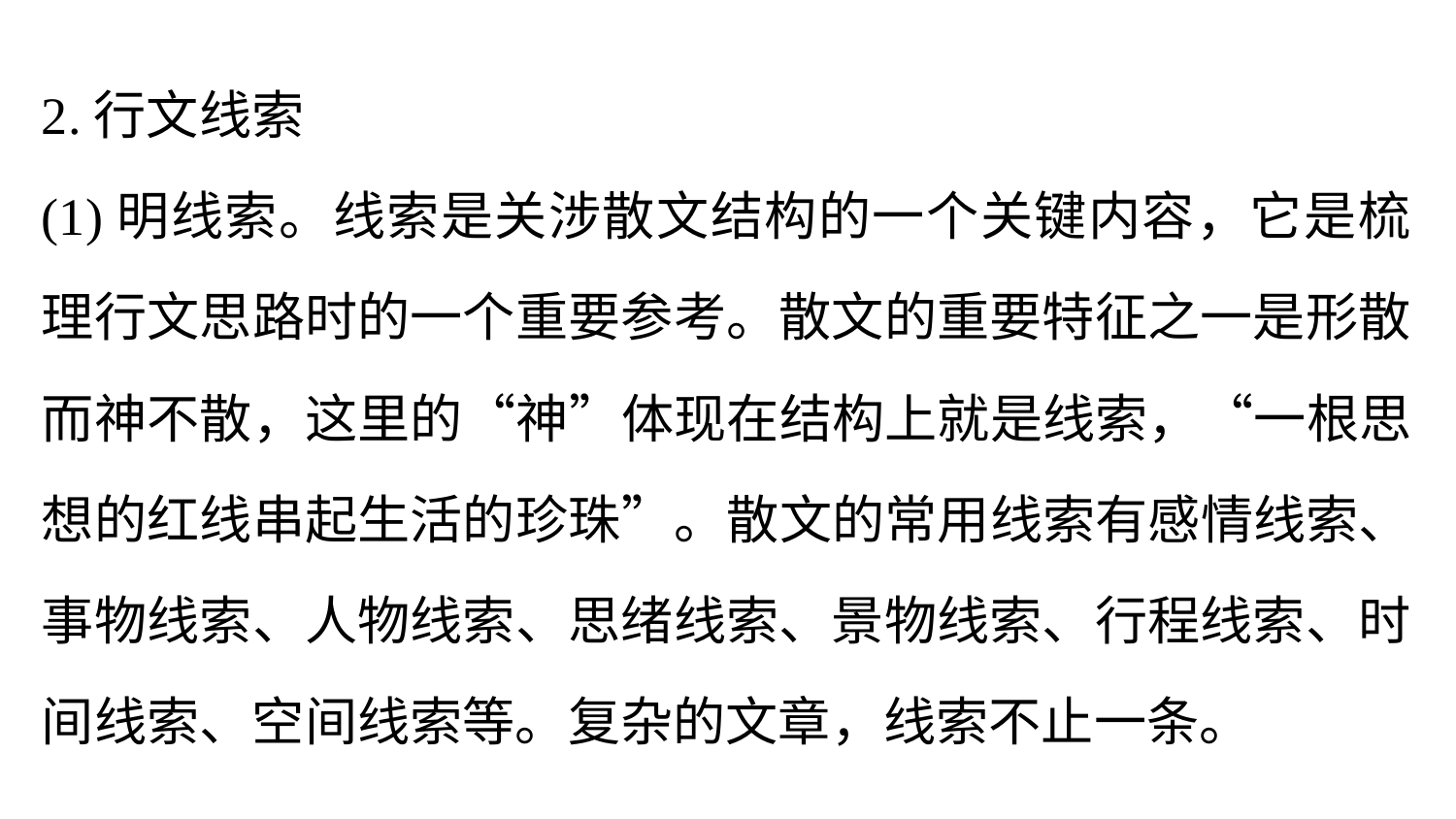

2.行文线索
(1)明线索。线索是关涉散文结构的一个关键内容，它是梳理行文思路时的一个重要参考。散文的重要特征之一是形散而神不散，这里的“神”体现在结构上就是线索，“一根思想的红线串起生活的珍珠”。散文的常用线索有感情线索、事物线索、人物线索、思绪线索、景物线索、行程线索、时间线索、空间线索等。复杂的文章，线索不止一条。